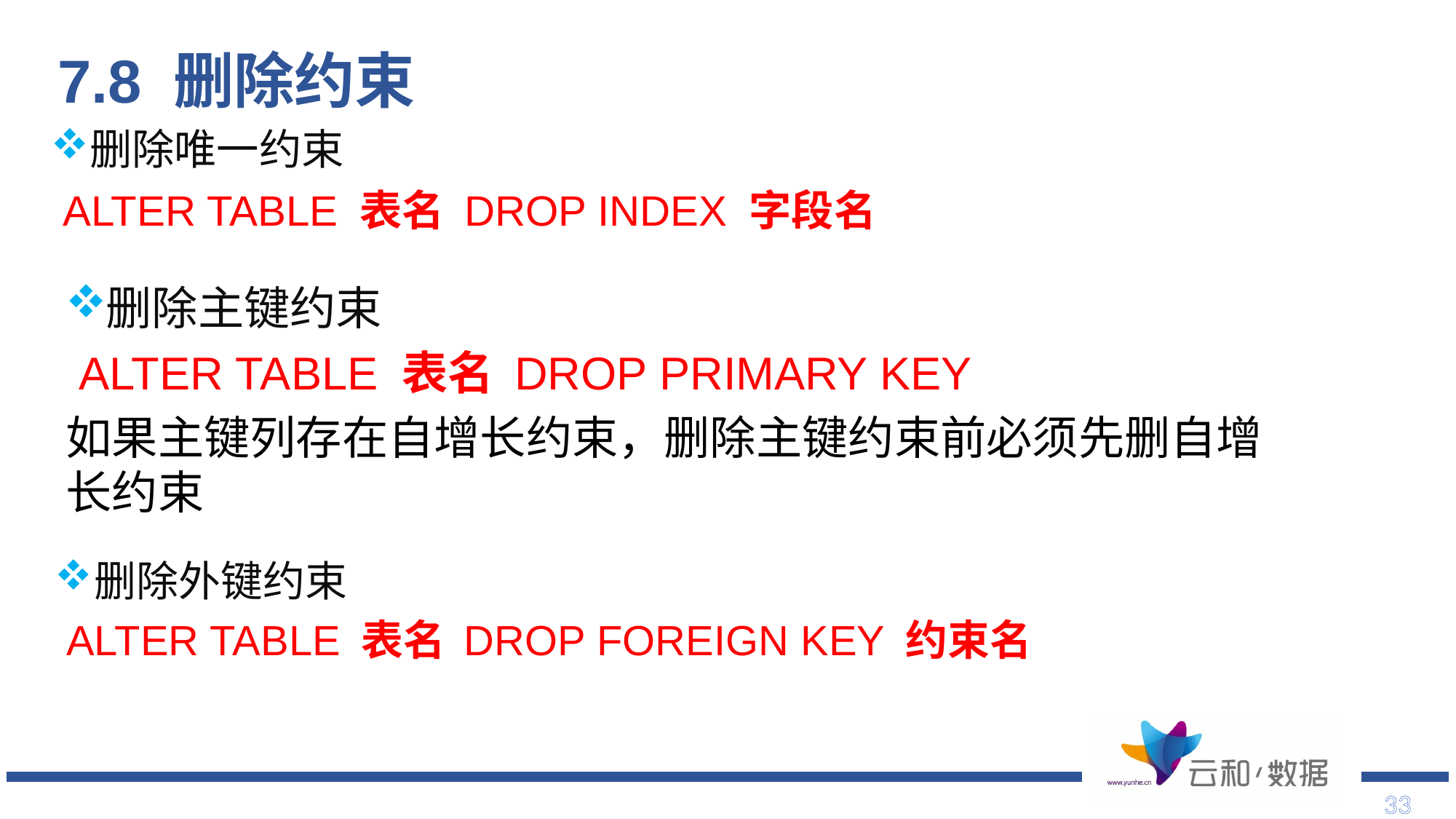

# 7.8 删除约束
删除唯一约束
 ALTER TABLE 表名 DROP INDEX 字段名
删除主键约束
 ALTER TABLE 表名 DROP PRIMARY KEY
如果主键列存在自增长约束，删除主键约束前必须先删自增长约束
删除外键约束
 ALTER TABLE 表名 DROP FOREIGN KEY 约束名